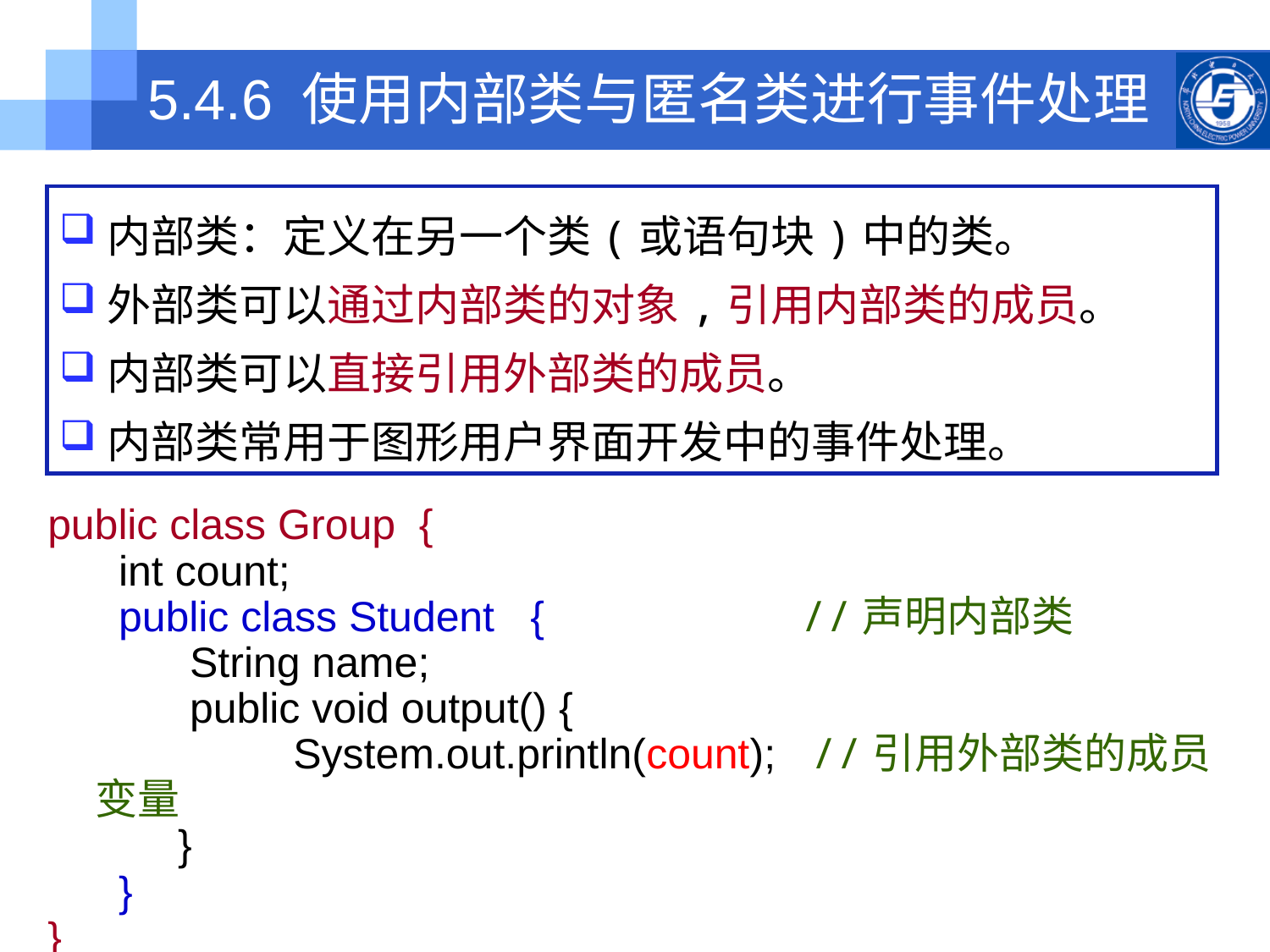

# 5.4.6 使用内部类与匿名类进行事件处理
内部类：定义在另一个类(或语句块)中的类。
外部类可以通过内部类的对象,引用内部类的成员。
内部类可以直接引用外部类的成员。
内部类常用于图形用户界面开发中的事件处理。
public class Group  {
      int count;
      public class Student   {		      //声明内部类
            String name;
            public void output() {
       	      System.out.println(count);   //引用外部类的成员变量
           }
      }
}